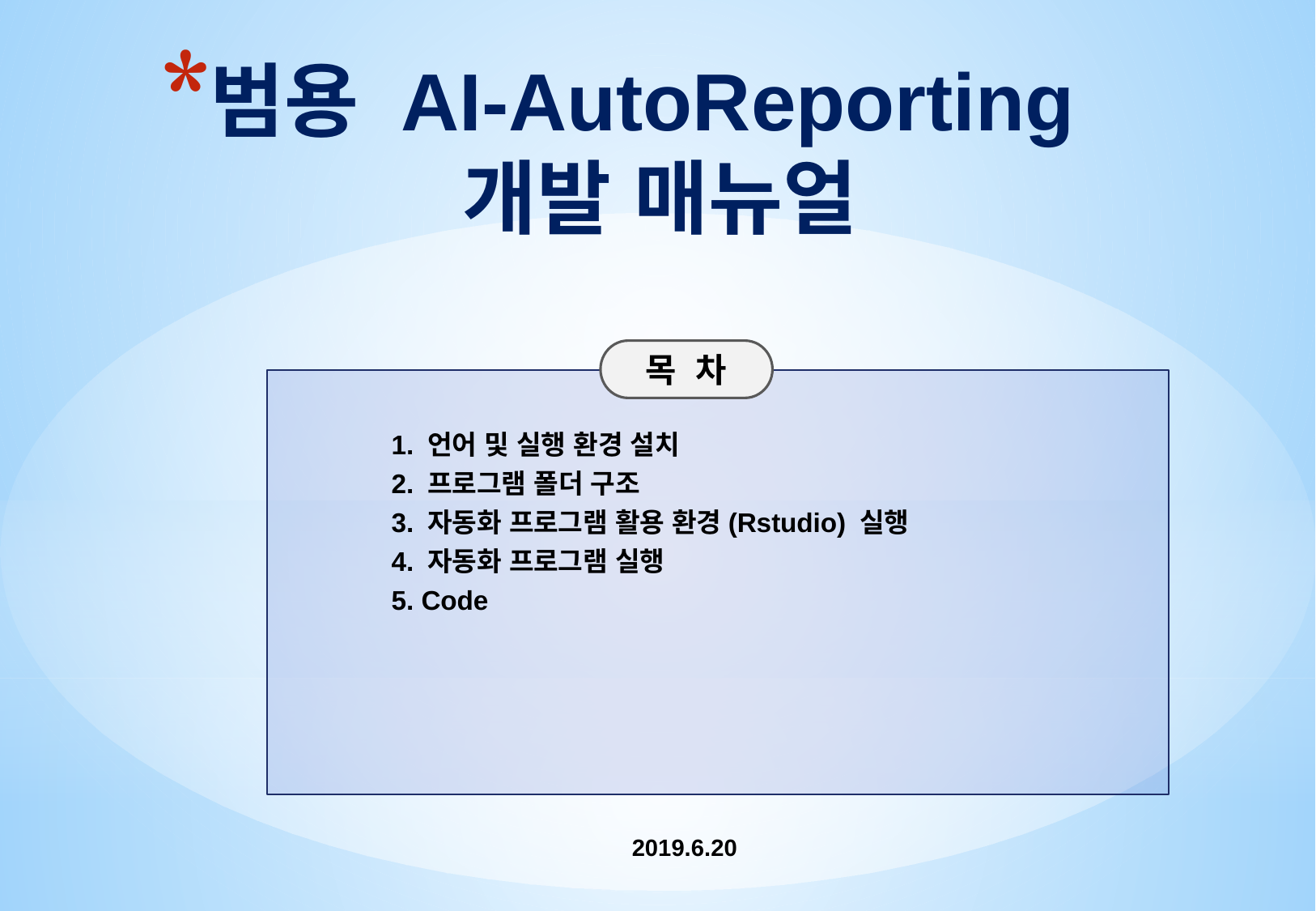

# 범용 AI-AutoReporting 개발 매뉴얼
목  차

1. 언어 및 실행 환경 설치
2. 프로그램 폴더 구조
3. 자동화 프로그램 활용 환경(Rstudio) 실행
4. 자동화 프로그램 실행
5. Code
2019.6.20